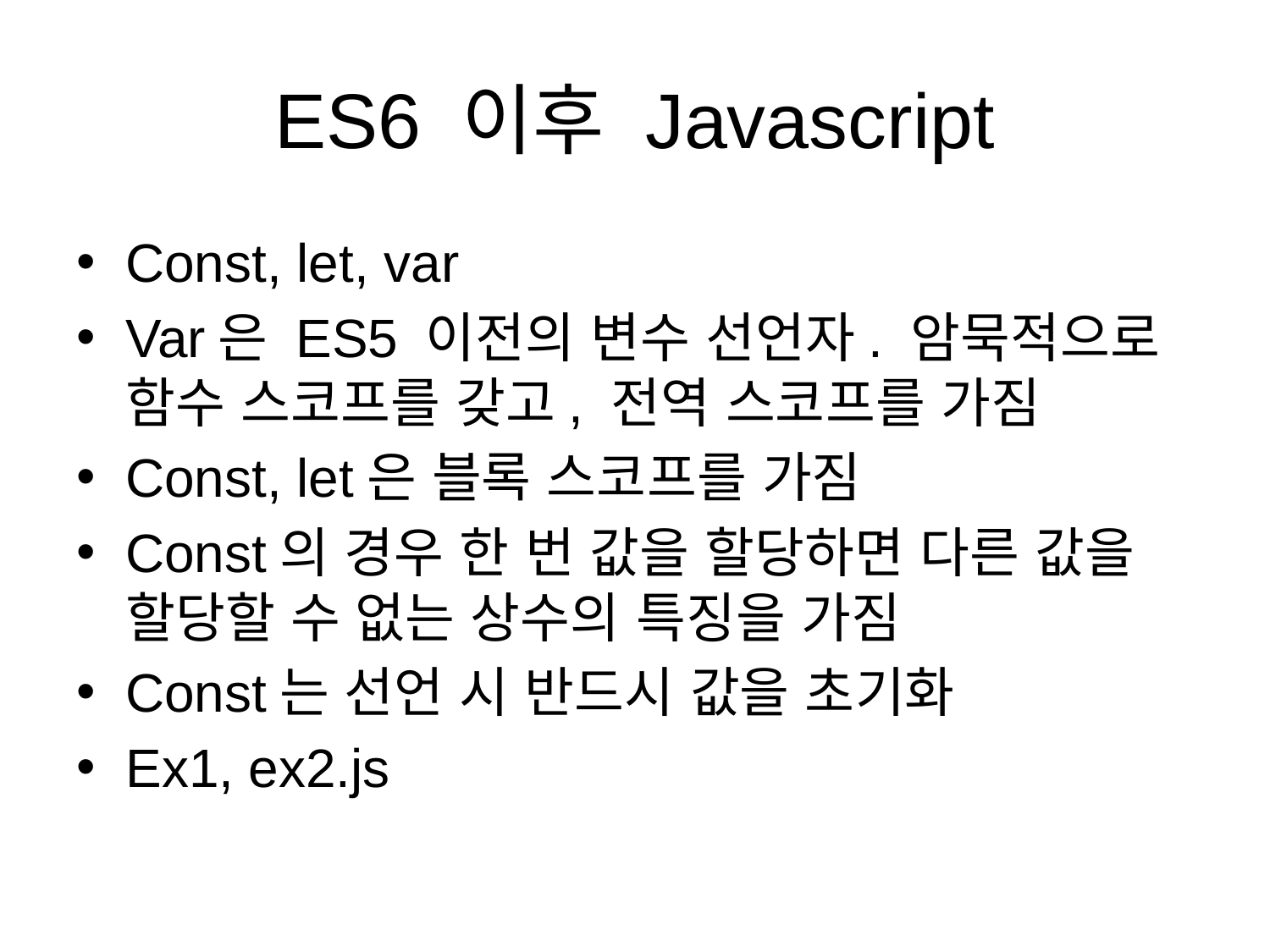

# ES6 이후 Javascript
Const, let, var
Var은 ES5 이전의 변수 선언자. 암묵적으로 함수 스코프를 갖고, 전역 스코프를 가짐
Const, let은 블록 스코프를 가짐
Const의 경우 한 번 값을 할당하면 다른 값을 할당할 수 없는 상수의 특징을 가짐
Const는 선언 시 반드시 값을 초기화
Ex1, ex2.js